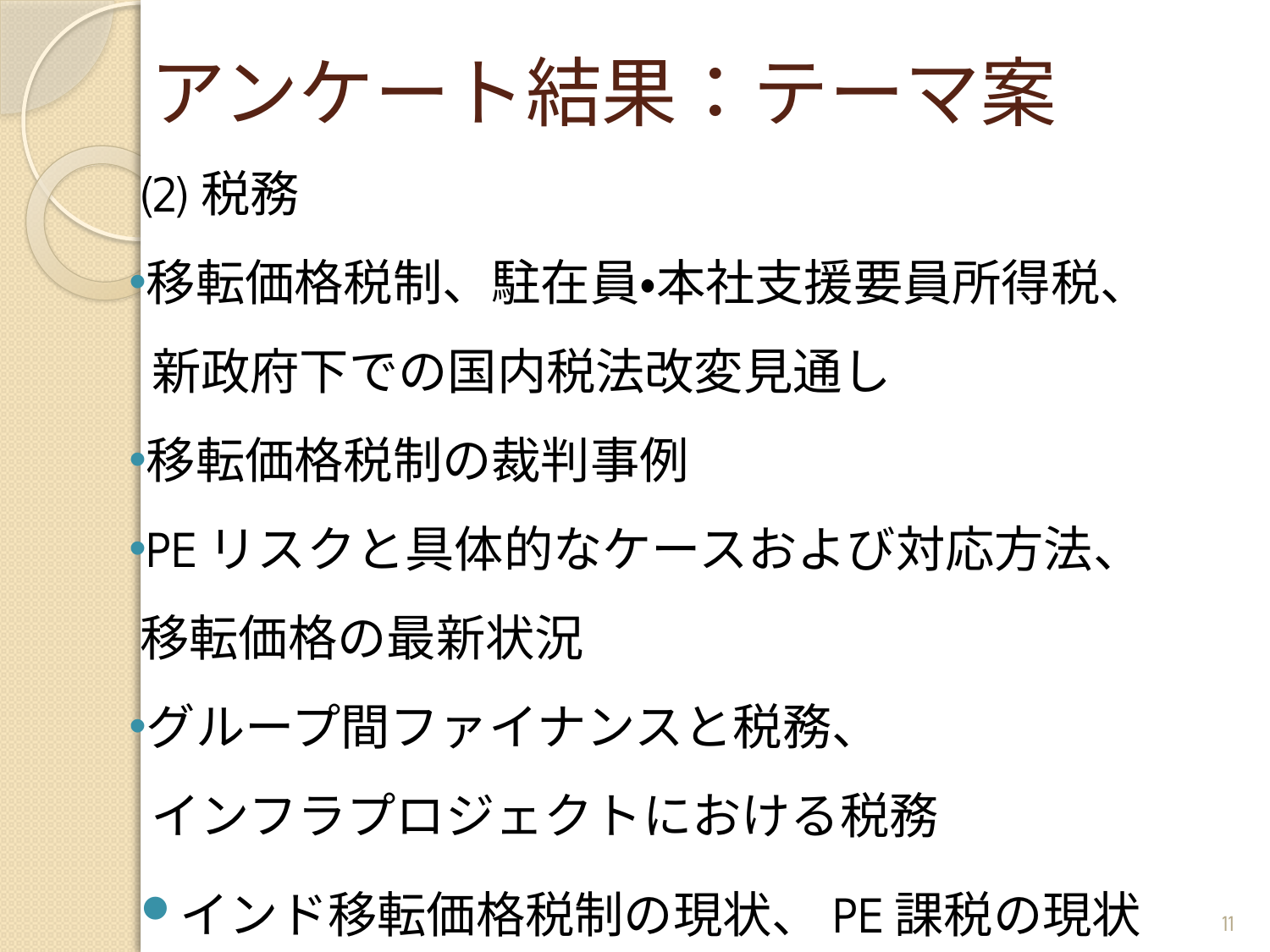

# アンケート結果：テーマ案
(2)税務
移転価格税制、駐在員・本社支援要員所得税、
 新政府下での国内税法改変見通し
移転価格税制の裁判事例
PEリスクと具体的なケースおよび対応方法、
 移転価格の最新状況
グループ間ファイナンスと税務、
  インフラプロジェクトにおける税務
インド移転価格税制の現状、PE課税の現状

11